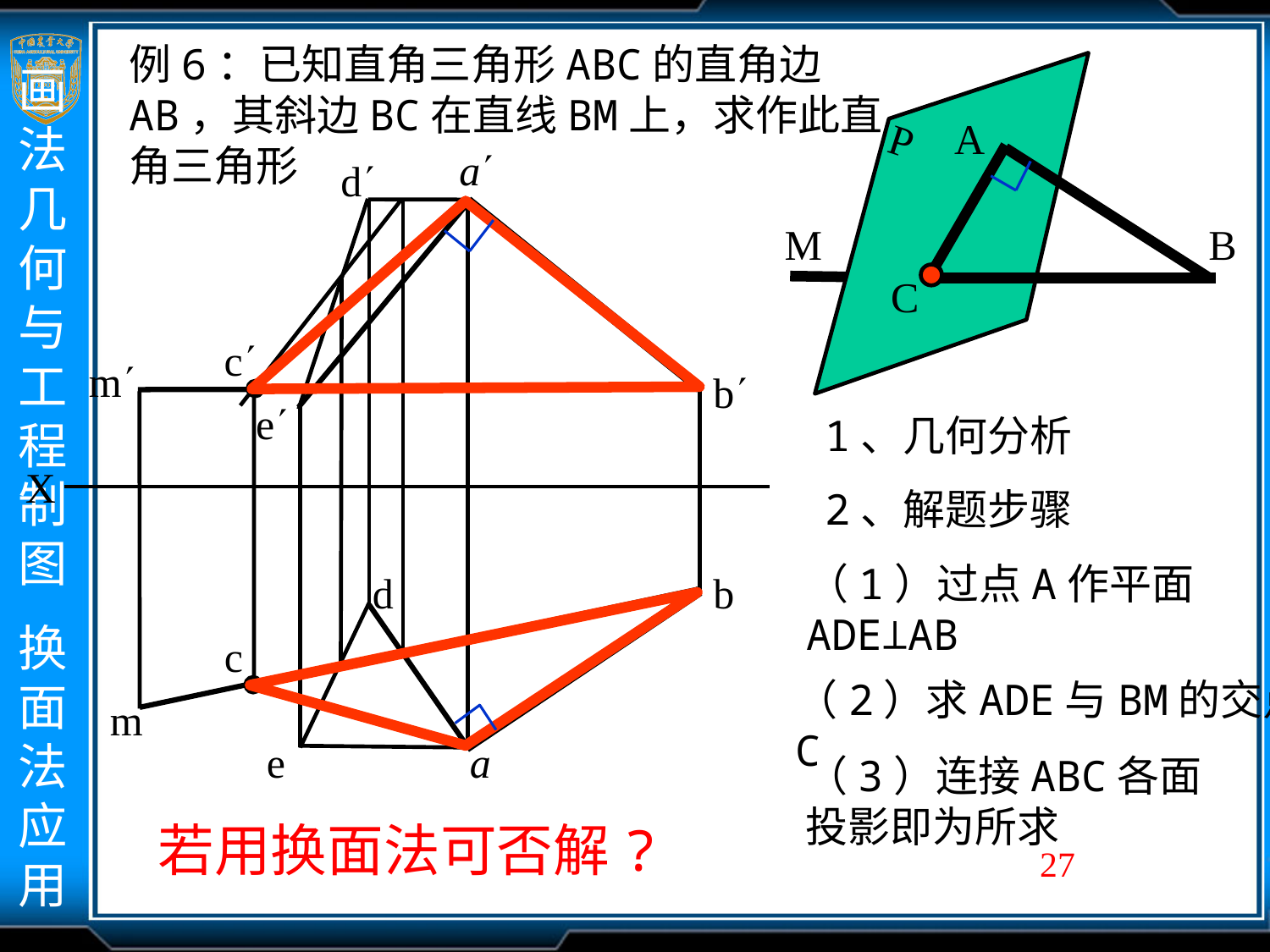

例6：已知直角三角形ABC的直角边AB，其斜边BC在直线BM上，求作此直角三角形

P
A

B

a′

m′
b′

X

b

m
a

d′

e′

M

C

c′

1、几何分析

2、解题步骤
（1）过点A作平面ADE⊥AB
d

c
（2）求ADE与BM的交点C

e

（3）连接ABC各面投影即为所求
若用换面法可否解?
27